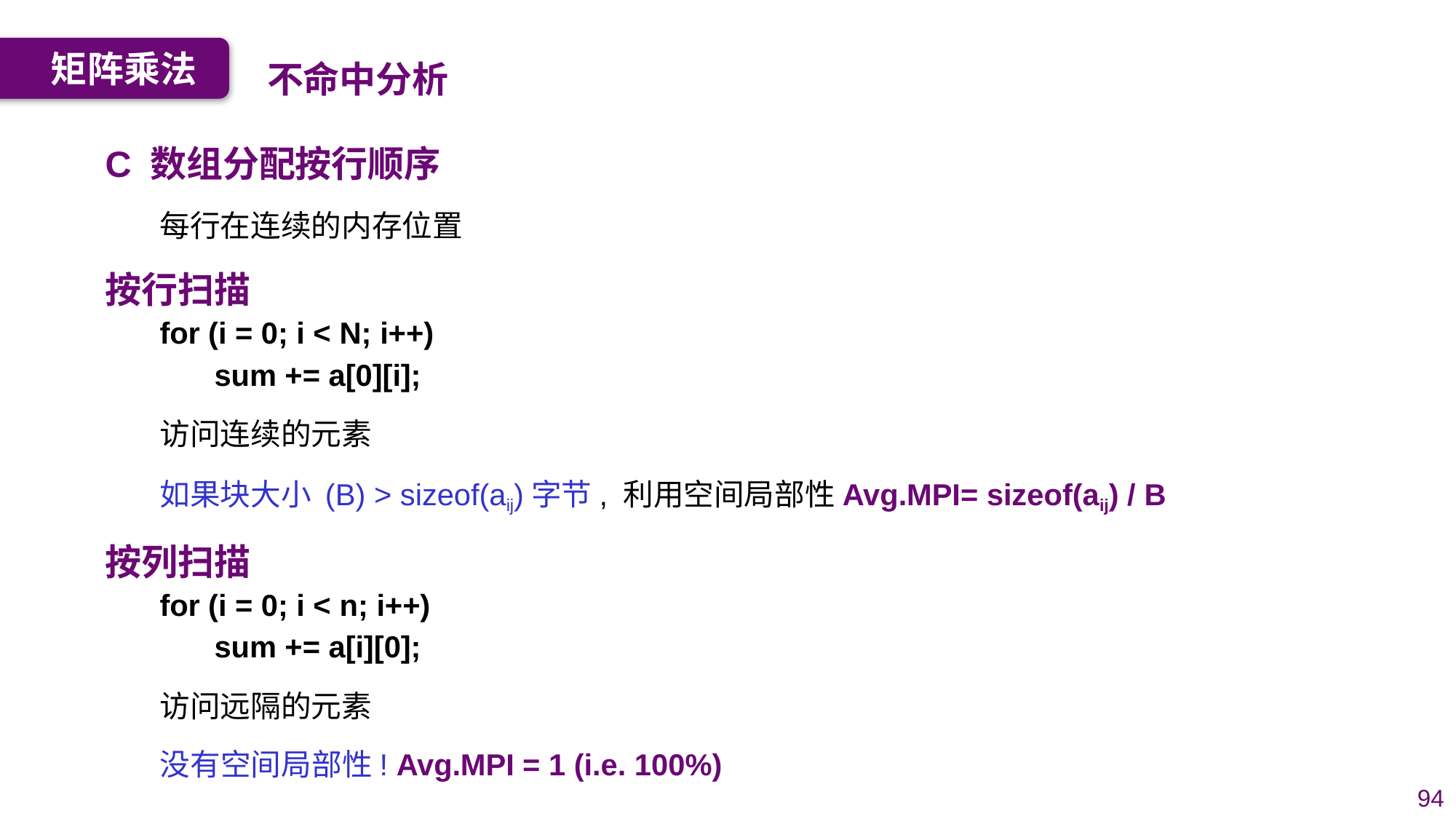

不命中分析

矩阵乘法
C 数组分配按行顺序
每行在连续的内存位置
按行扫描
for (i = 0; i < N; i++)
sum += a[0][i];
访问连续的元素
如果块大小 (B) > sizeof(aij)字节, 利用空间局部性Avg.MPI= sizeof(aij) / B
按列扫描
for (i = 0; i < n; i++)
sum += a[i][0];
访问远隔的元素
没有空间局部性! Avg.MPI = 1 (i.e. 100%)
94